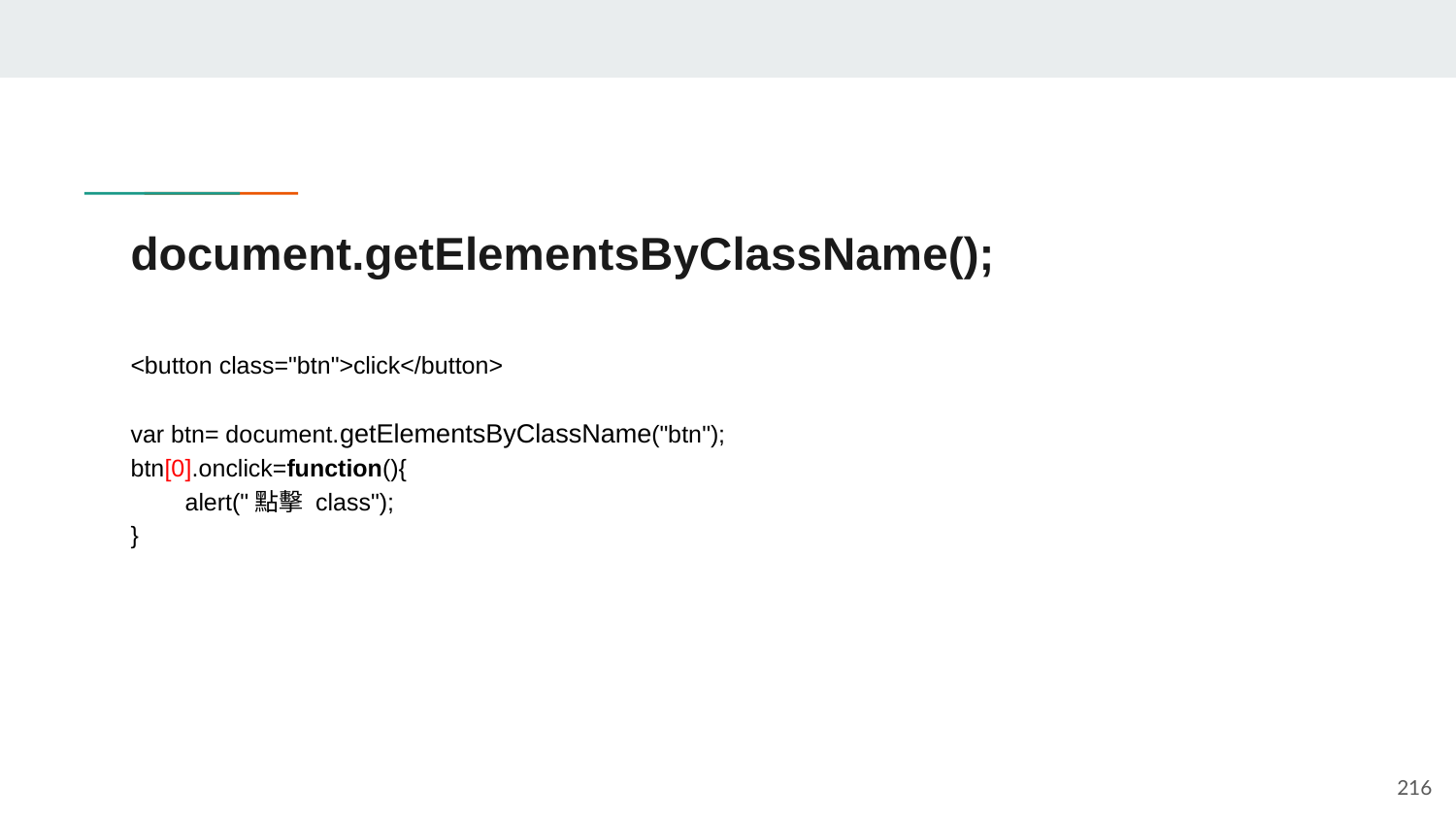

# document.getElementsByClassName();

<button class="btn">click</button>

var btn= document.getElementsByClassName("btn");
btn[0].onclick=function(){
　　alert("點擊 class");
}
216